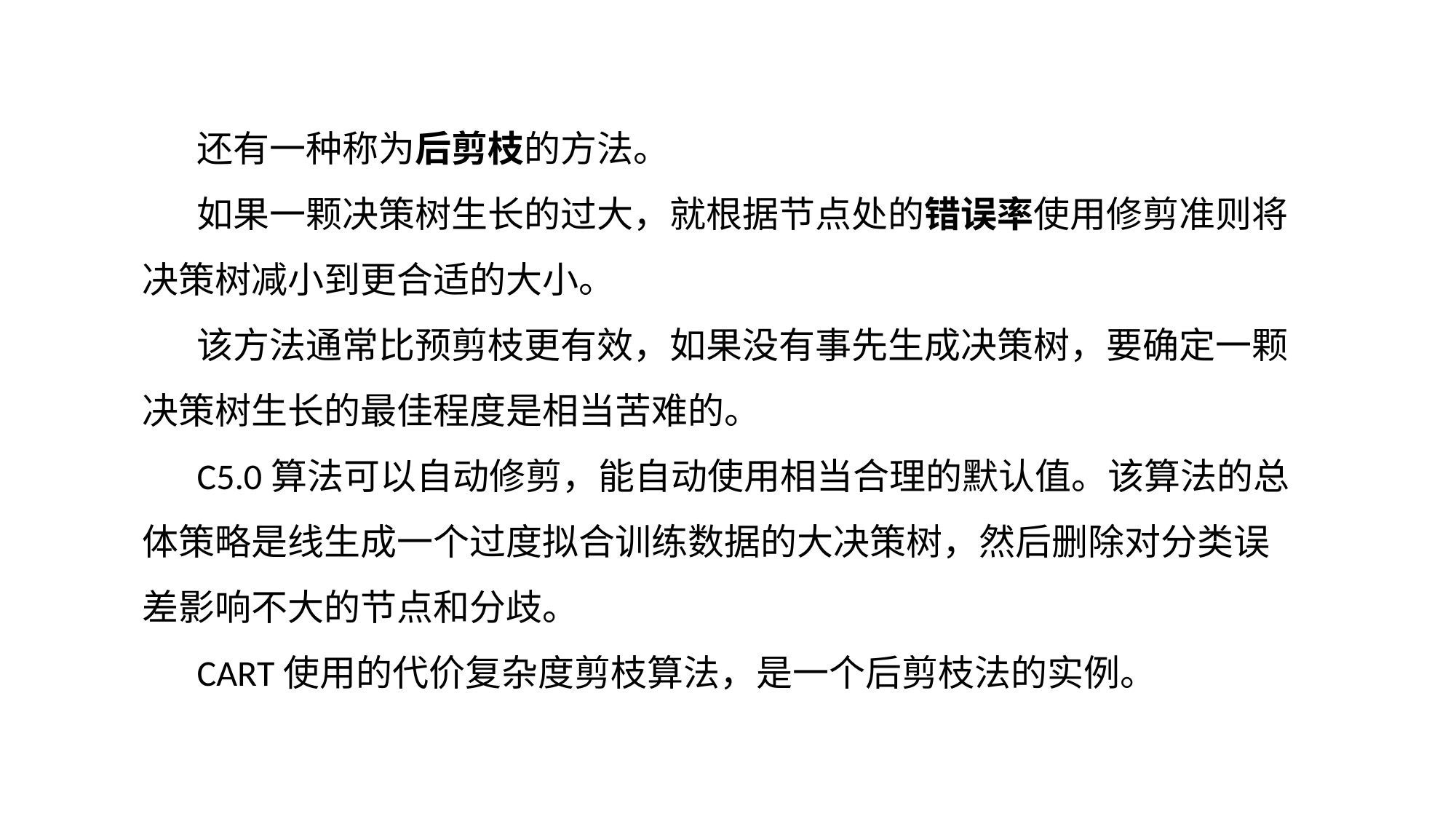

还有一种称为后剪枝的方法。
如果一颗决策树生长的过大，就根据节点处的错误率使用修剪准则将决策树减小到更合适的大小。
该方法通常比预剪枝更有效，如果没有事先生成决策树，要确定一颗决策树生长的最佳程度是相当苦难的。
C5.0算法可以自动修剪，能自动使用相当合理的默认值。该算法的总体策略是线生成一个过度拟合训练数据的大决策树，然后删除对分类误差影响不大的节点和分歧。
CART使用的代价复杂度剪枝算法，是一个后剪枝法的实例。